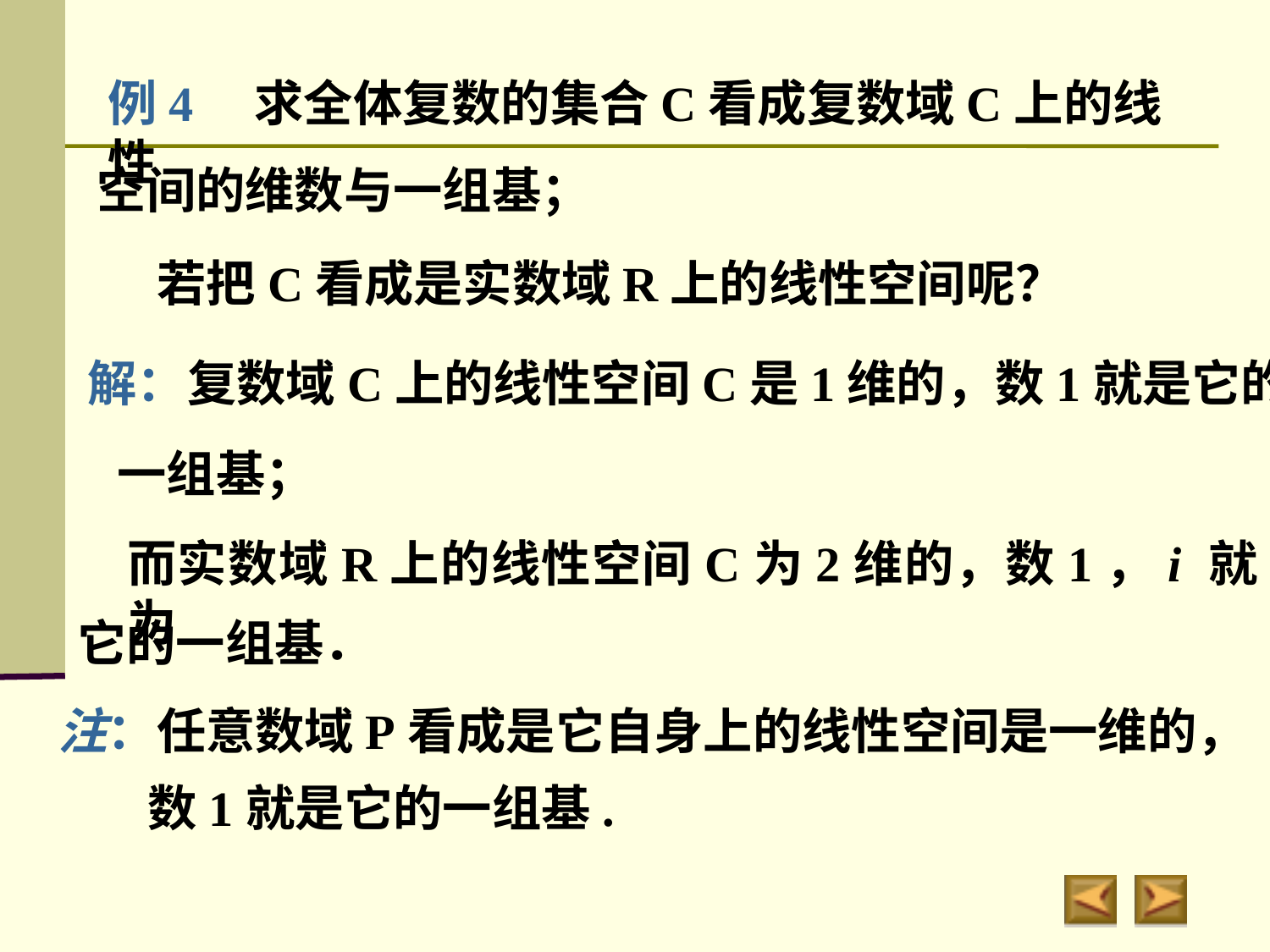

例4　求全体复数的集合C看成复数域C上的线性
空间的维数与一组基；
若把C看成是实数域R上的线性空间呢？
解：
复数域C上的线性空间C是1维的，数1就是它的
一组基；
而实数域R上的线性空间C为2维的，数1，i 就为
它的一组基．
   注：任意数域P看成是它自身上的线性空间是一维的，
           数1就是它的一组基.